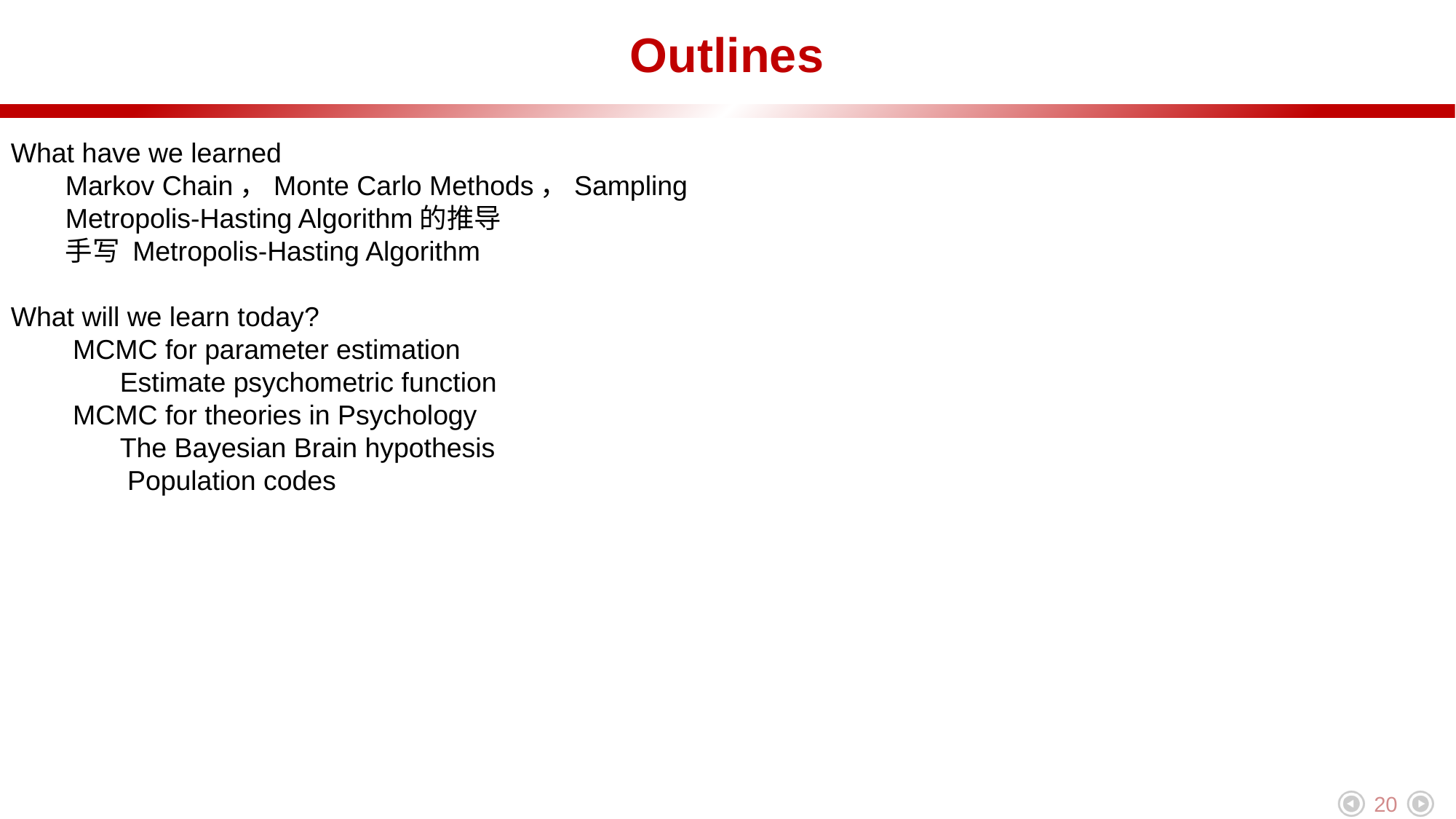

# Outlines
What have we learned
Markov Chain，Monte Carlo Methods，Sampling
Metropolis-Hasting Algorithm的推导
手写 Metropolis-Hasting Algorithm

What will we learn today?
 MCMC for parameter estimation
Estimate psychometric function
 MCMC for theories in Psychology
The Bayesian Brain hypothesis
 Population codes

20